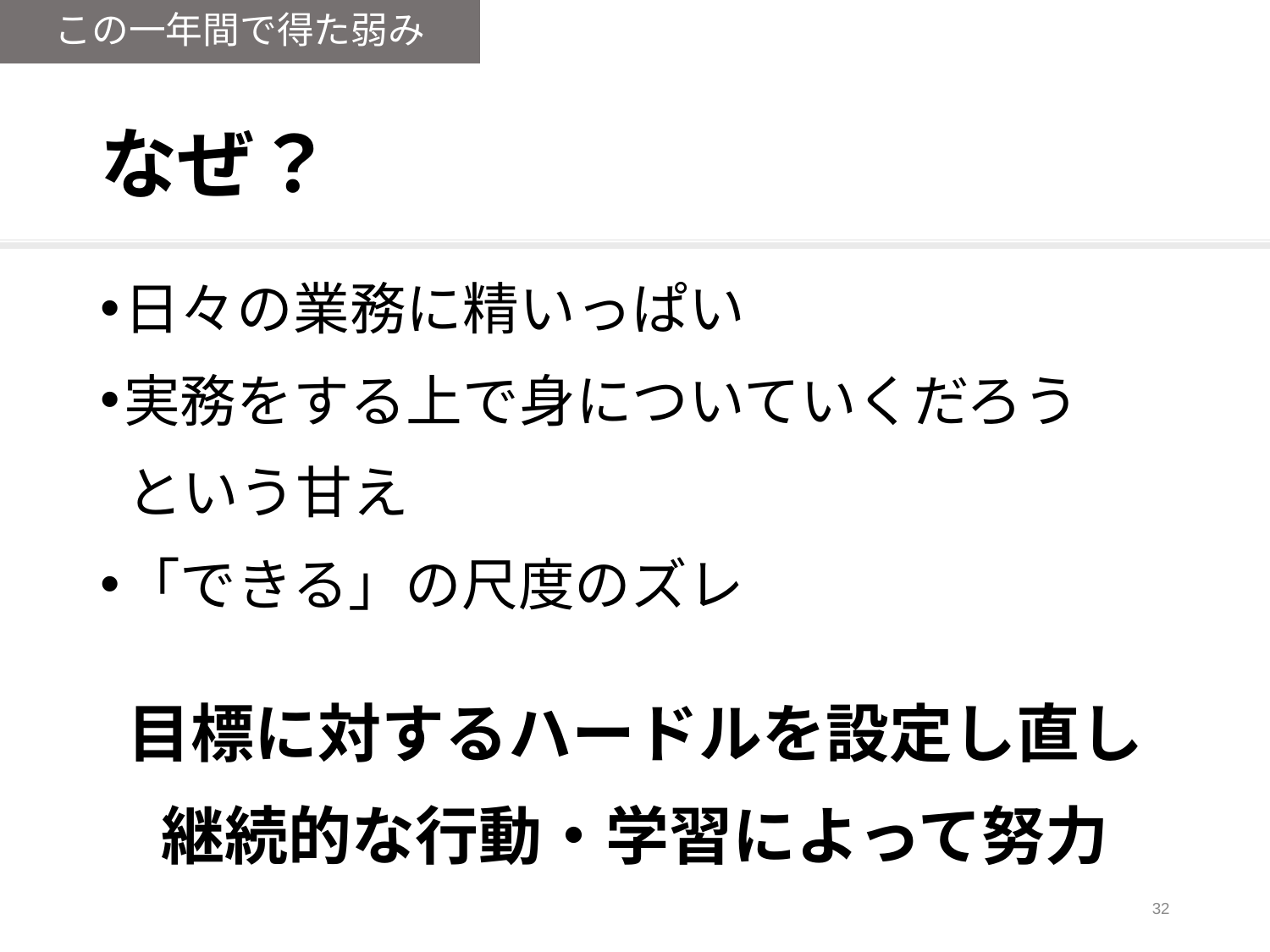

この一年間で得た弱み
# なぜ？
日々の業務に精いっぱい
実務をする上で身についていくだろう
 という甘え
「できる」の尺度のズレ

目標に対するハードルを設定し直し
継続的な行動・学習によって努力

32